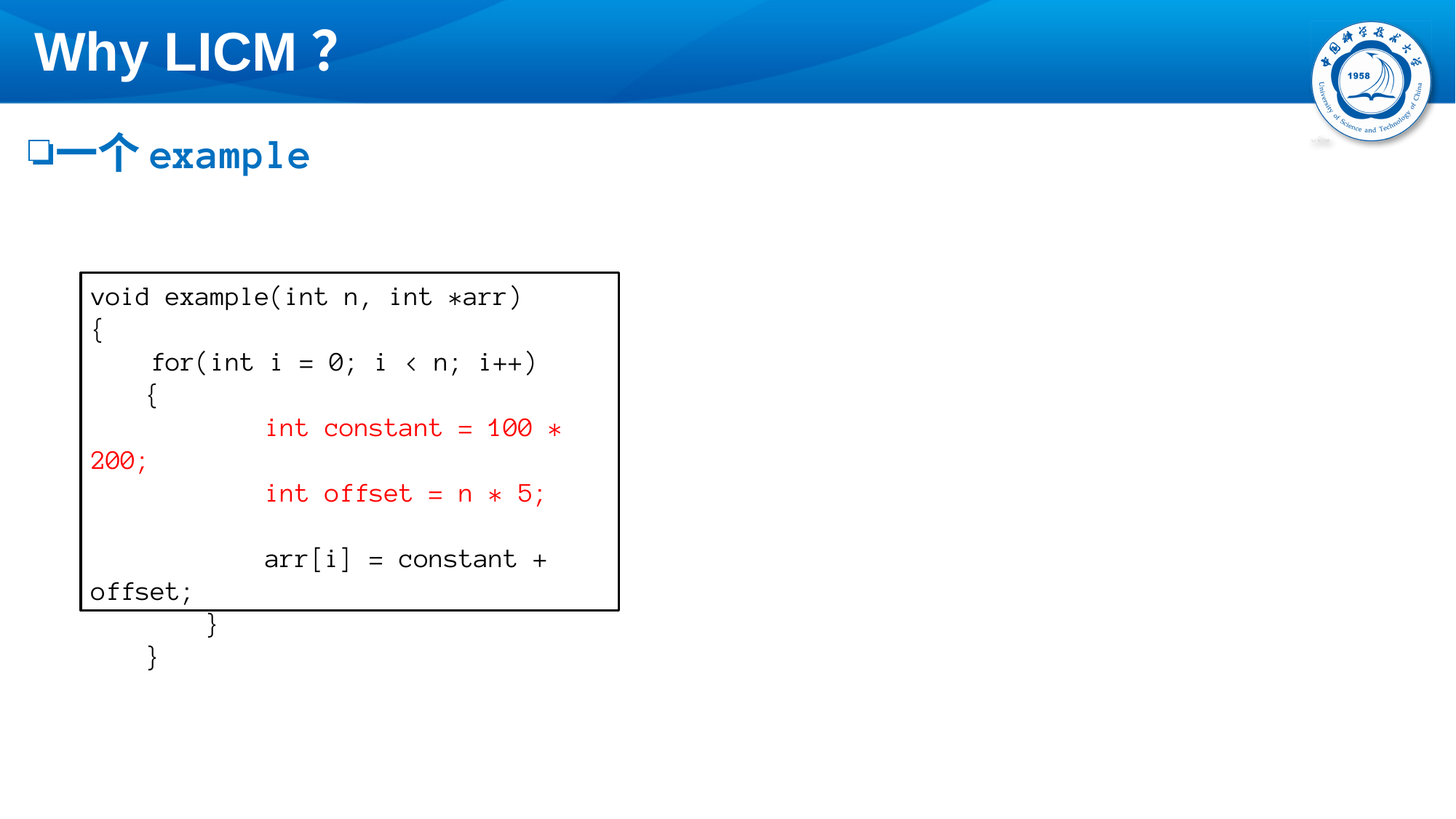

# Why LICM？
一个example

void example(int n, int *arr)
{
    for(int i = 0; i < n; i++)
{
        int constant = 100 * 200;
        int offset = n * 5;
        arr[i] = constant + offset;
    }
}